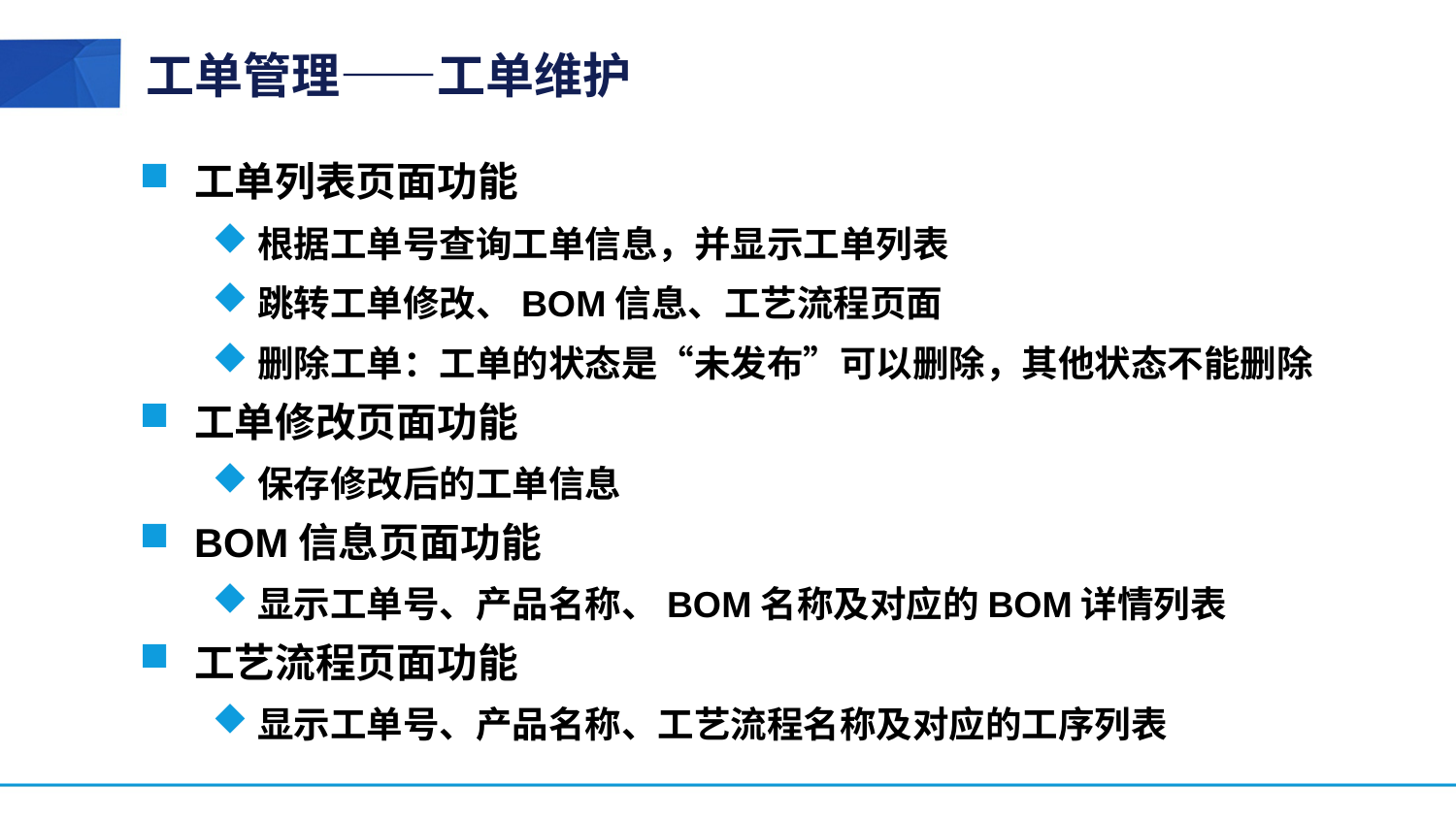

# 工单管理——工单维护
工单列表页面功能
根据工单号查询工单信息，并显示工单列表
跳转工单修改、BOM信息、工艺流程页面
删除工单：工单的状态是“未发布”可以删除，其他状态不能删除
工单修改页面功能
保存修改后的工单信息
BOM信息页面功能
显示工单号、产品名称、BOM名称及对应的BOM详情列表
工艺流程页面功能
显示工单号、产品名称、工艺流程名称及对应的工序列表